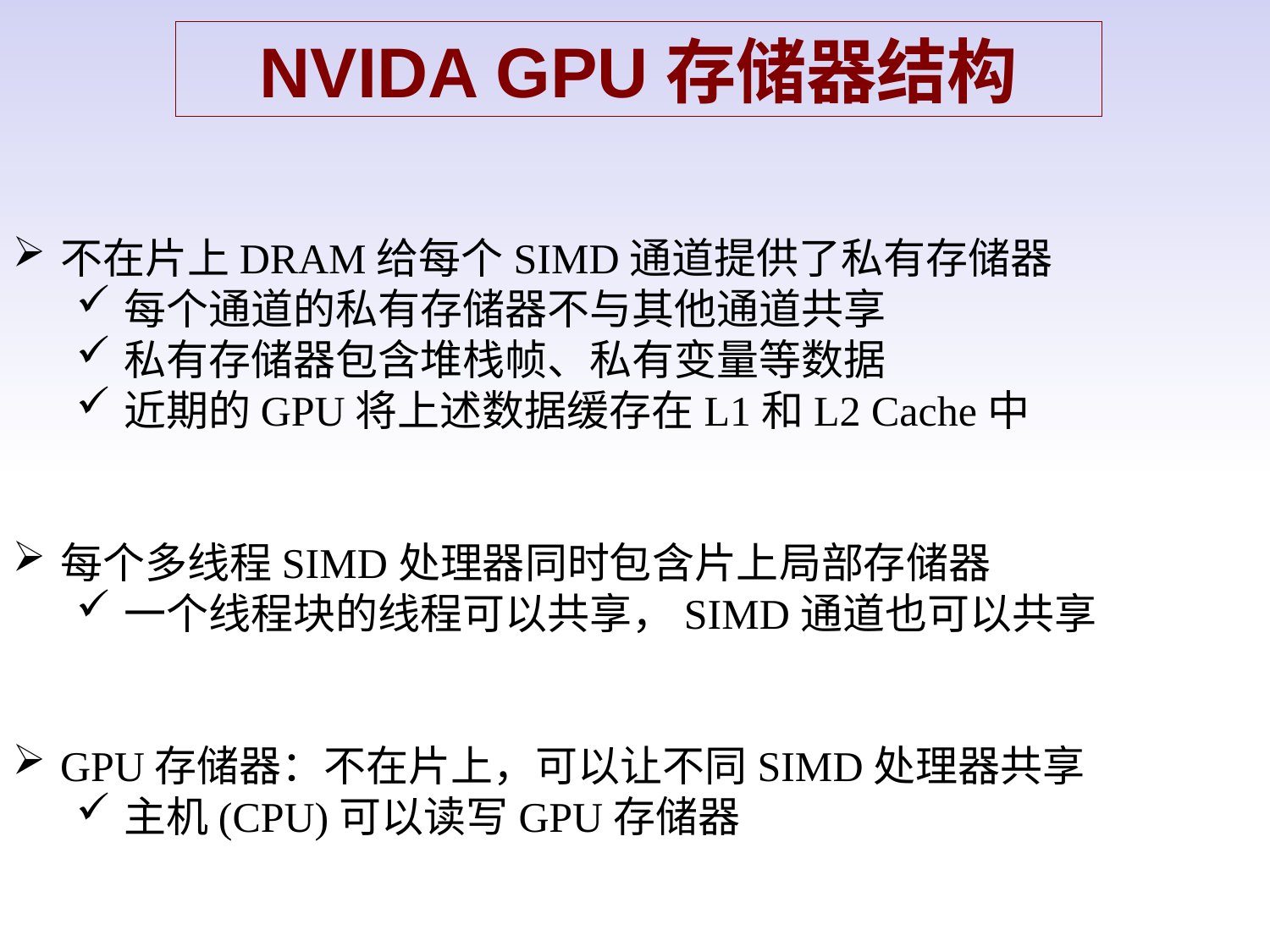

NVIDA GPU存储器结构
不在片上DRAM给每个SIMD通道提供了私有存储器
每个通道的私有存储器不与其他通道共享
私有存储器包含堆栈帧、私有变量等数据
近期的GPU将上述数据缓存在L1和L2 Cache中

每个多线程SIMD处理器同时包含片上局部存储器
一个线程块的线程可以共享，SIMD通道也可以共享

GPU存储器：不在片上，可以让不同SIMD处理器共享
主机(CPU)可以读写GPU存储器